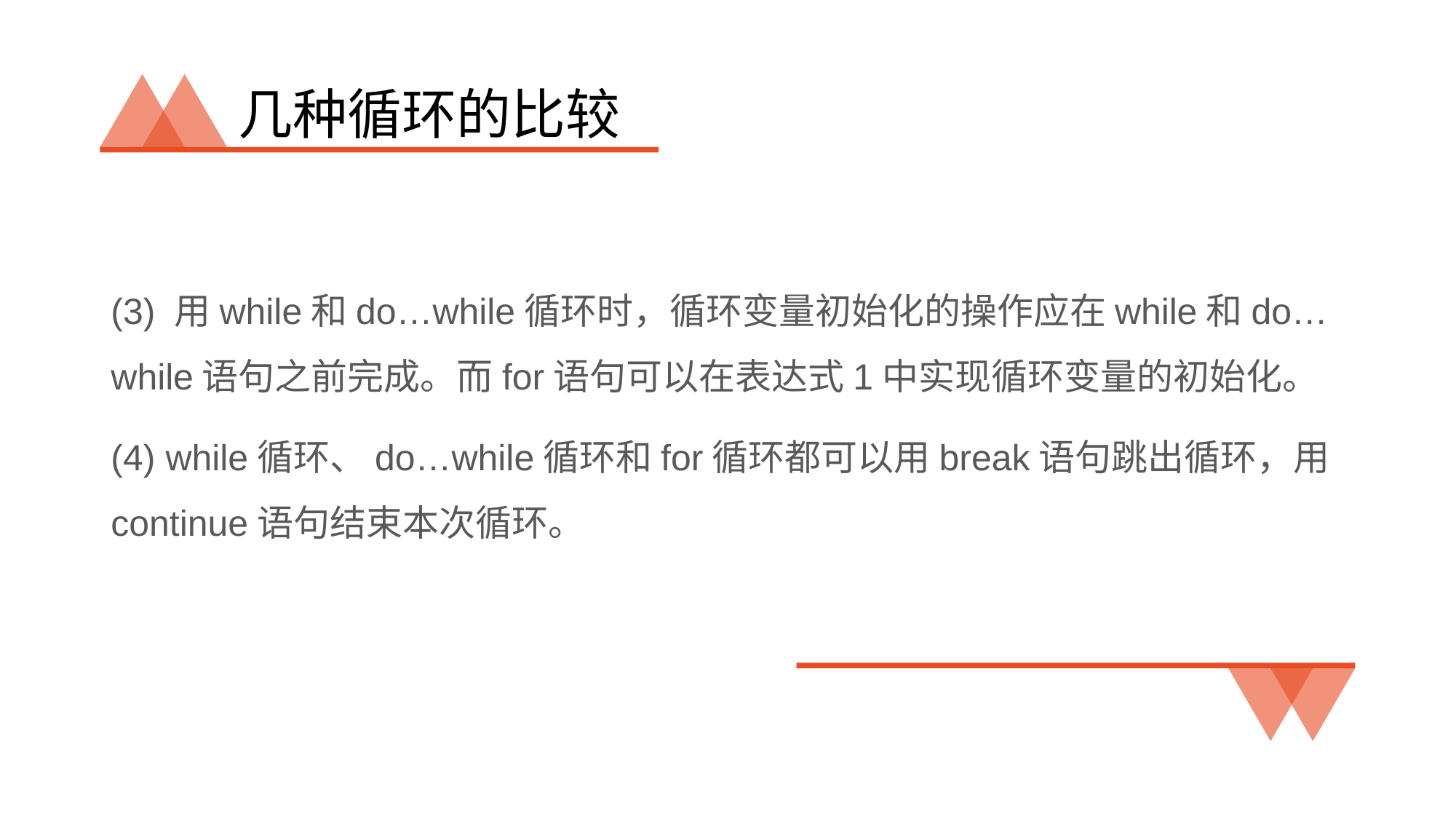

# 几种循环的比较
(3) 用while和do…while循环时，循环变量初始化的操作应在while和do…while语句之前完成。而for语句可以在表达式1中实现循环变量的初始化。
(4) while循环、do…while循环和for循环都可以用break语句跳出循环，用continue语句结束本次循环。